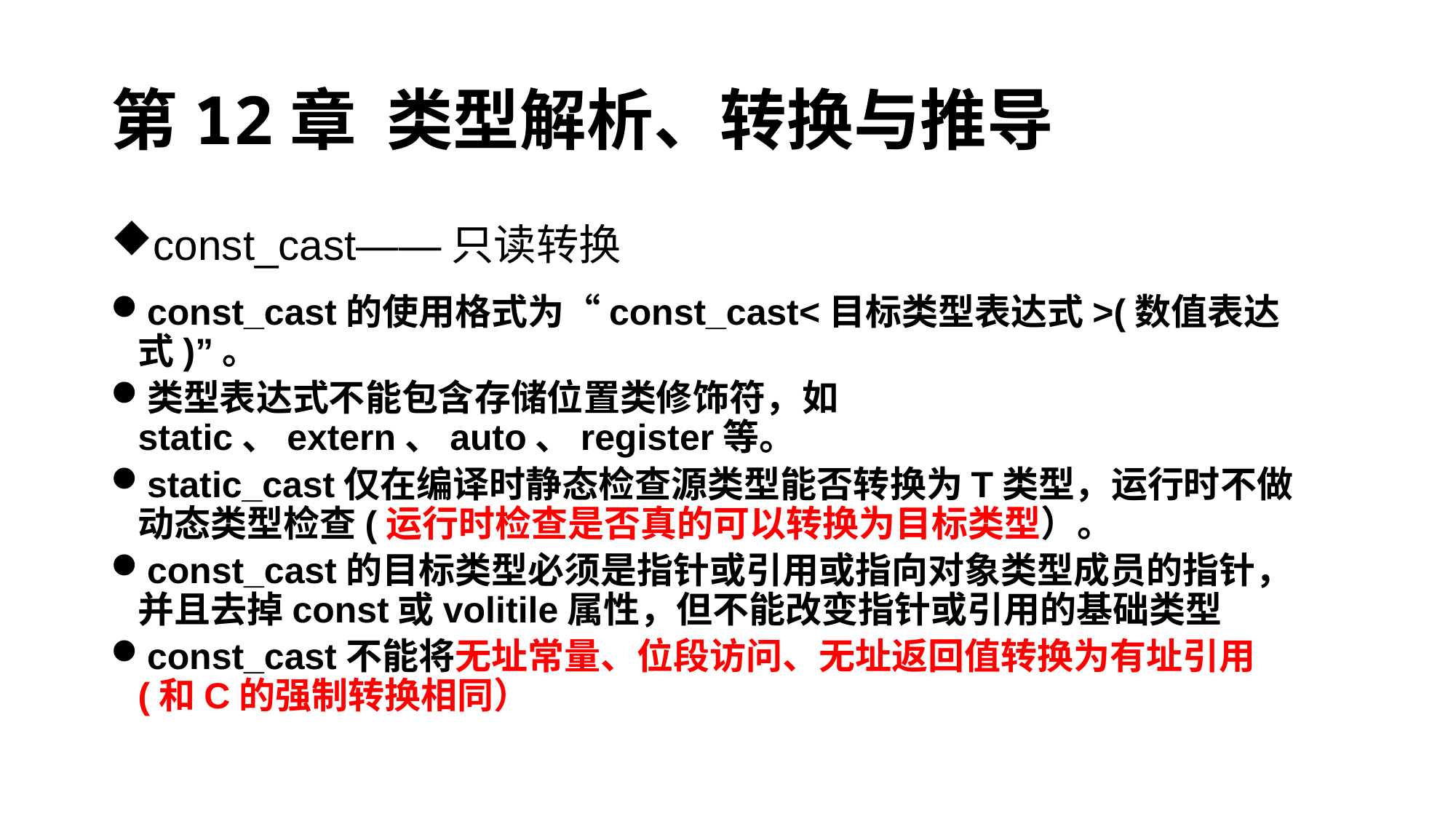

# 第12章  类型解析、转换与推导
const_cast——只读转换
const_cast的使用格式为“const_cast<目标类型表达式>(数值表达式)”。
类型表达式不能包含存储位置类修饰符，如static、extern、auto、register等。
static_cast仅在编译时静态检查源类型能否转换为T类型，运行时不做动态类型检查(运行时检查是否真的可以转换为目标类型）。
const_cast的目标类型必须是指针或引用或指向对象类型成员的指针，并且去掉const或volitile属性，但不能改变指针或引用的基础类型
const_cast不能将无址常量、位段访问、无址返回值转换为有址引用(和C的强制转换相同）